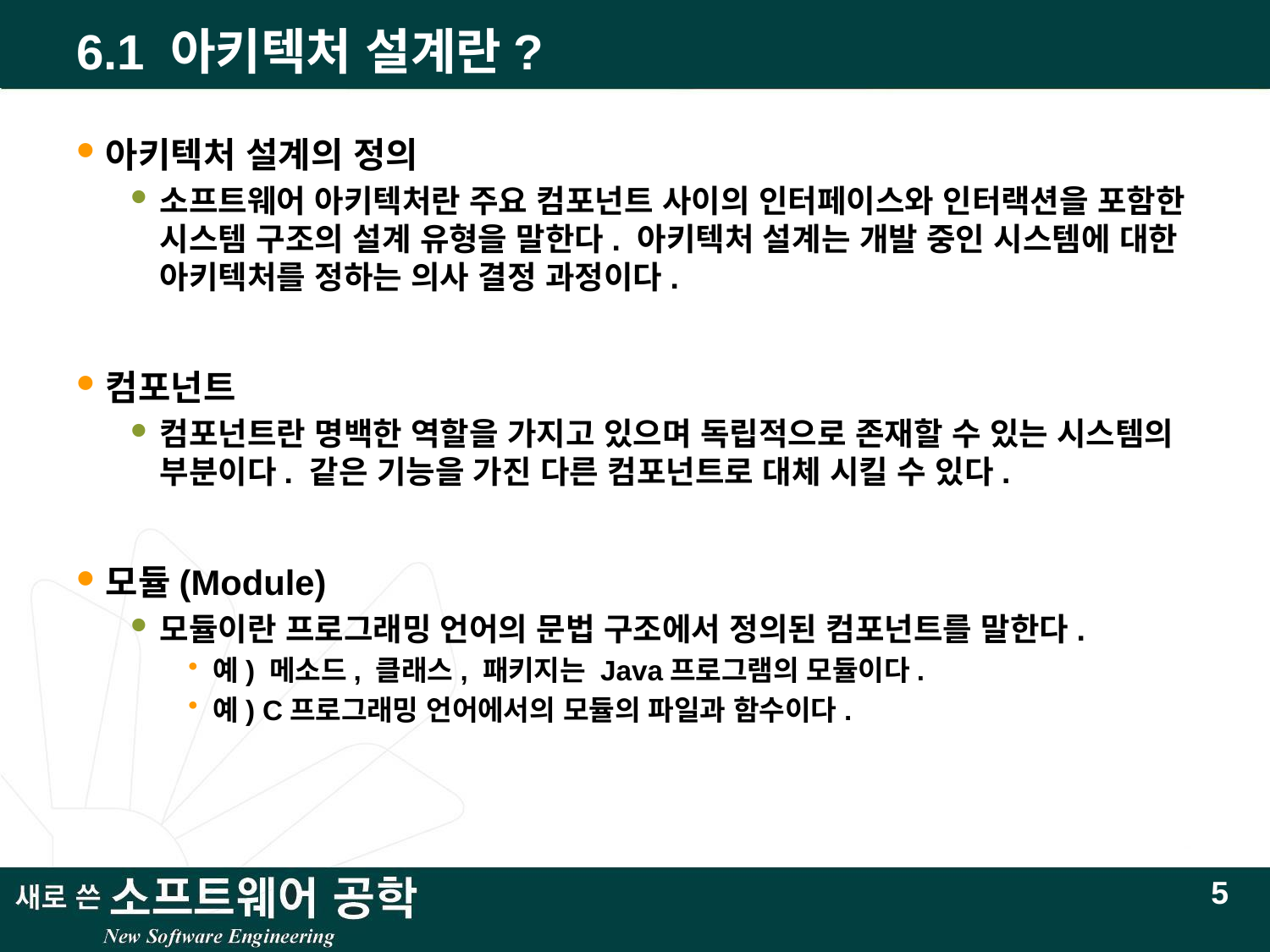

# 6.1 아키텍처 설계란?
아키텍처 설계의 정의
소프트웨어 아키텍처란 주요 컴포넌트 사이의 인터페이스와 인터랙션을 포함한 시스템 구조의 설계 유형을 말한다. 아키텍처 설계는 개발 중인 시스템에 대한 아키텍처를 정하는 의사 결정 과정이다.

컴포넌트
컴포넌트란 명백한 역할을 가지고 있으며 독립적으로 존재할 수 있는 시스템의 부분이다. 같은 기능을 가진 다른 컴포넌트로 대체 시킬 수 있다.

모듈(Module)
모듈이란 프로그래밍 언어의 문법 구조에서 정의된 컴포넌트를 말한다.
예) 메소드, 클래스, 패키지는 Java프로그램의 모듈이다.
예) C프로그래밍 언어에서의 모듈의 파일과 함수이다.